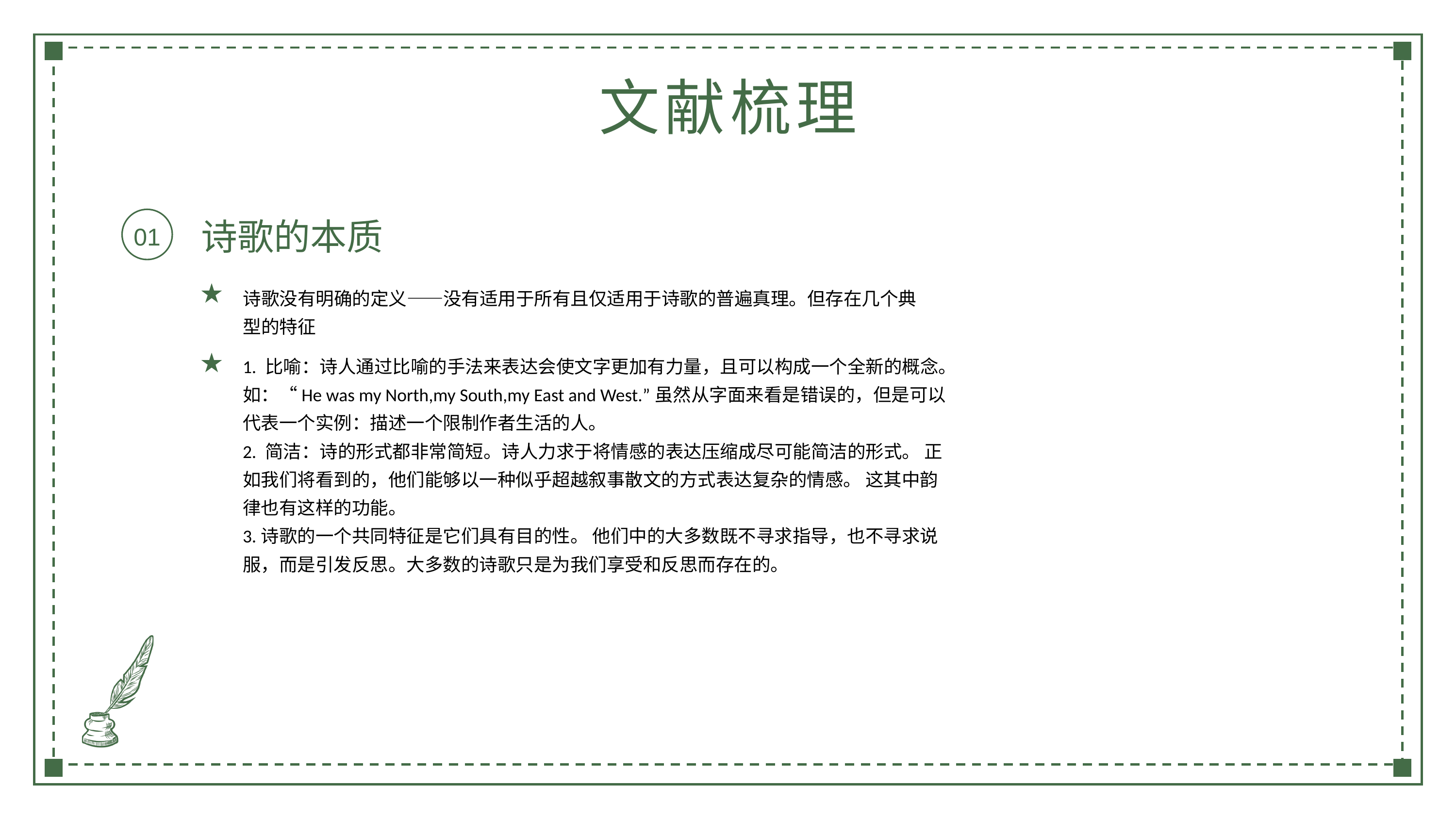

文献梳理
诗歌的本质

01
诗歌没有明确的定义——没有适用于所有且仅适用于诗歌的普遍真理。但存在几个典型的特征

1. 比喻：诗人通过比喻的手法来表达会使文字更加有力量，且可以构成一个全新的概念。
如：“He was my North,my South,my East and West.”虽然从字面来看是错误的，但是可以代表一个实例：描述一个限制作者生活的人。
2. 简洁：诗的形式都非常简短。诗人力求于将情感的表达压缩成尽可能简洁的形式。 正如我们将看到的，他们能够以一种似乎超越叙事散文的方式表达复杂的情感。 这其中韵律也有这样的功能。
3.诗歌的一个共同特征是它们具有目的性。 他们中的大多数既不寻求指导，也不寻求说服，而是引发反思。大多数的诗歌只是为我们享受和反思而存在的。